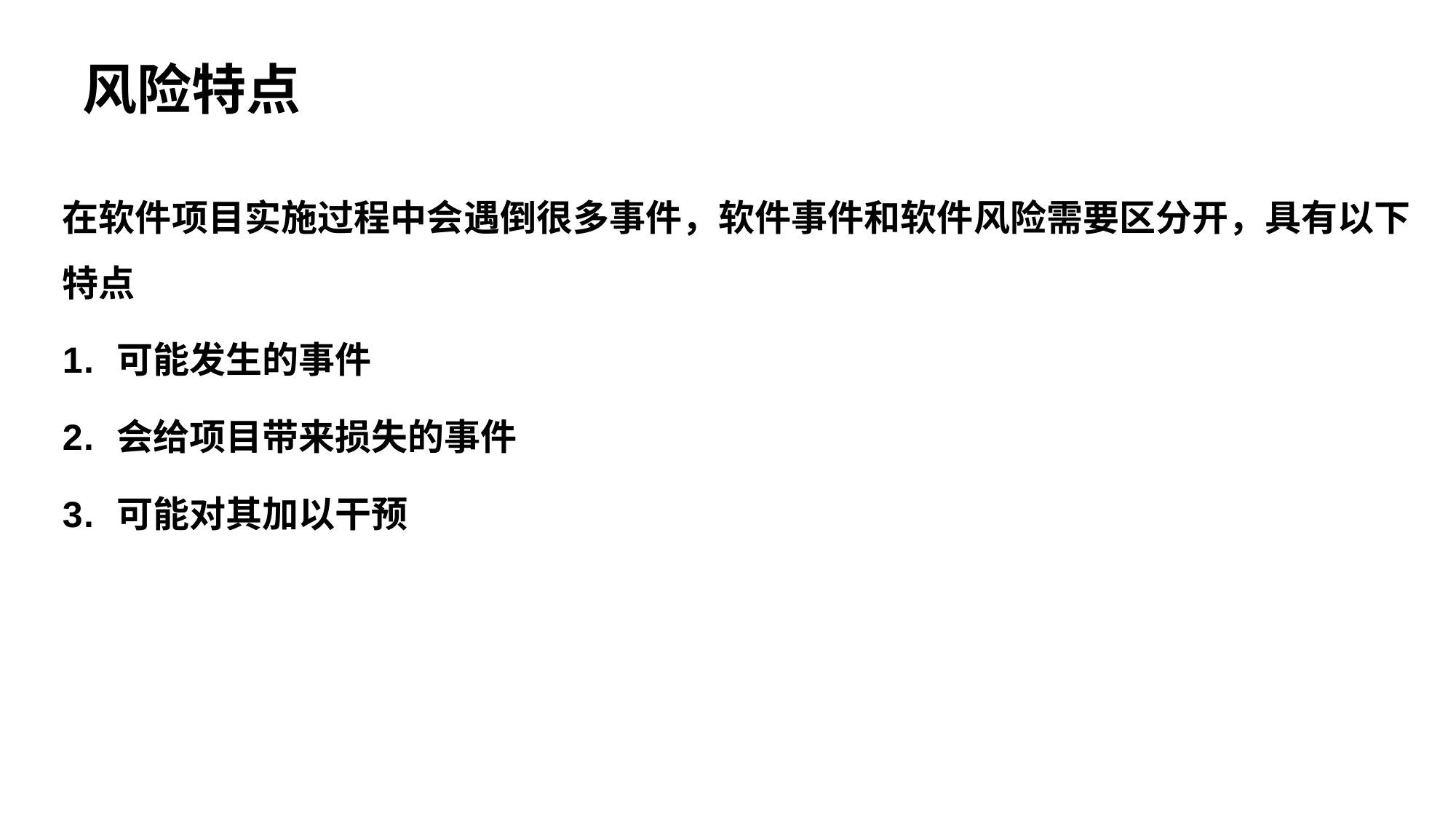

风险特点
在软件项目实施过程中会遇倒很多事件，软件事件和软件风险需要区分开，具有以下特点
可能发生的事件
会给项目带来损失的事件
可能对其加以干预